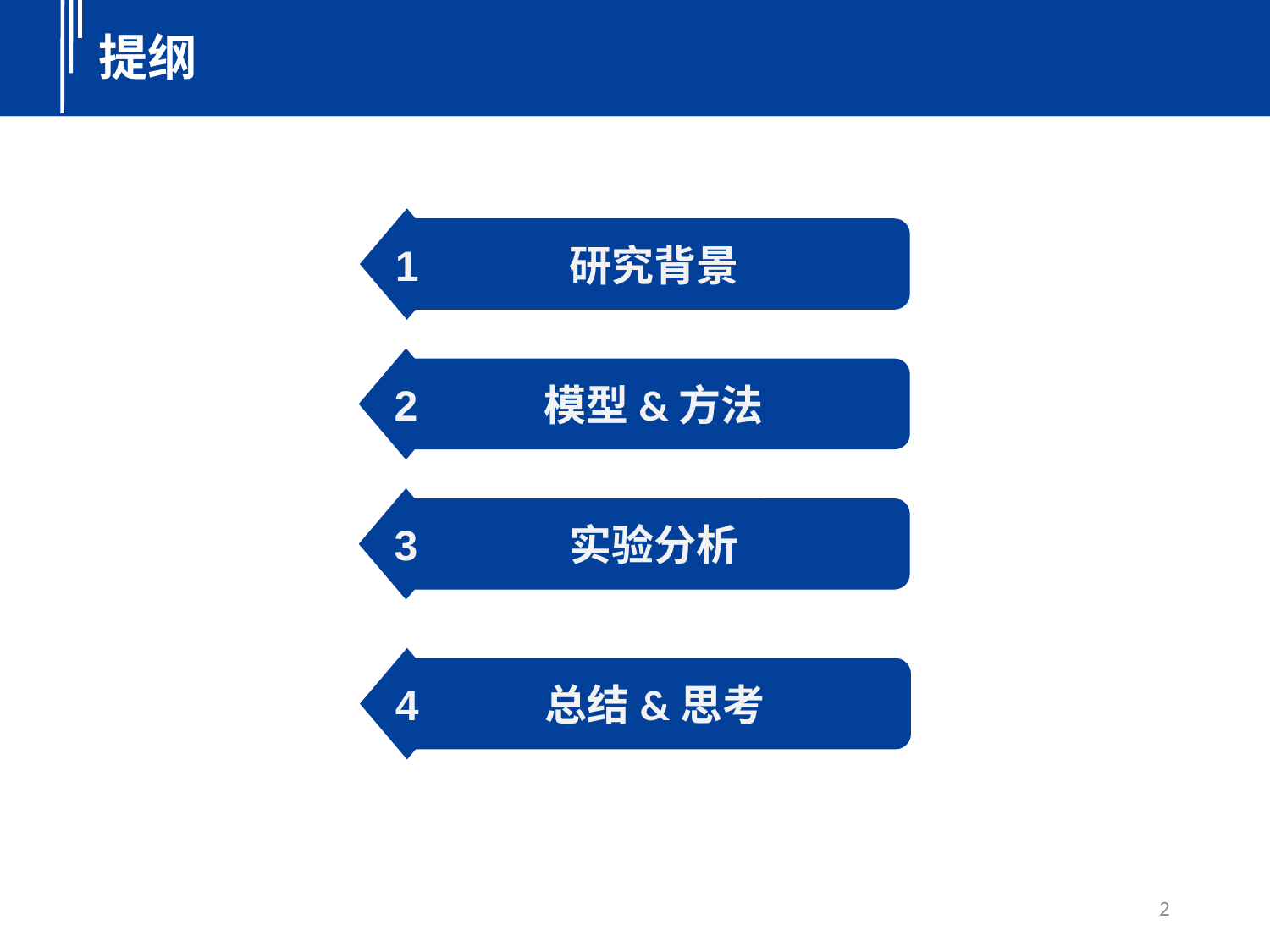

提纲
1
研究背景
2
模型&方法
3
实验分析
4
总结&思考
2